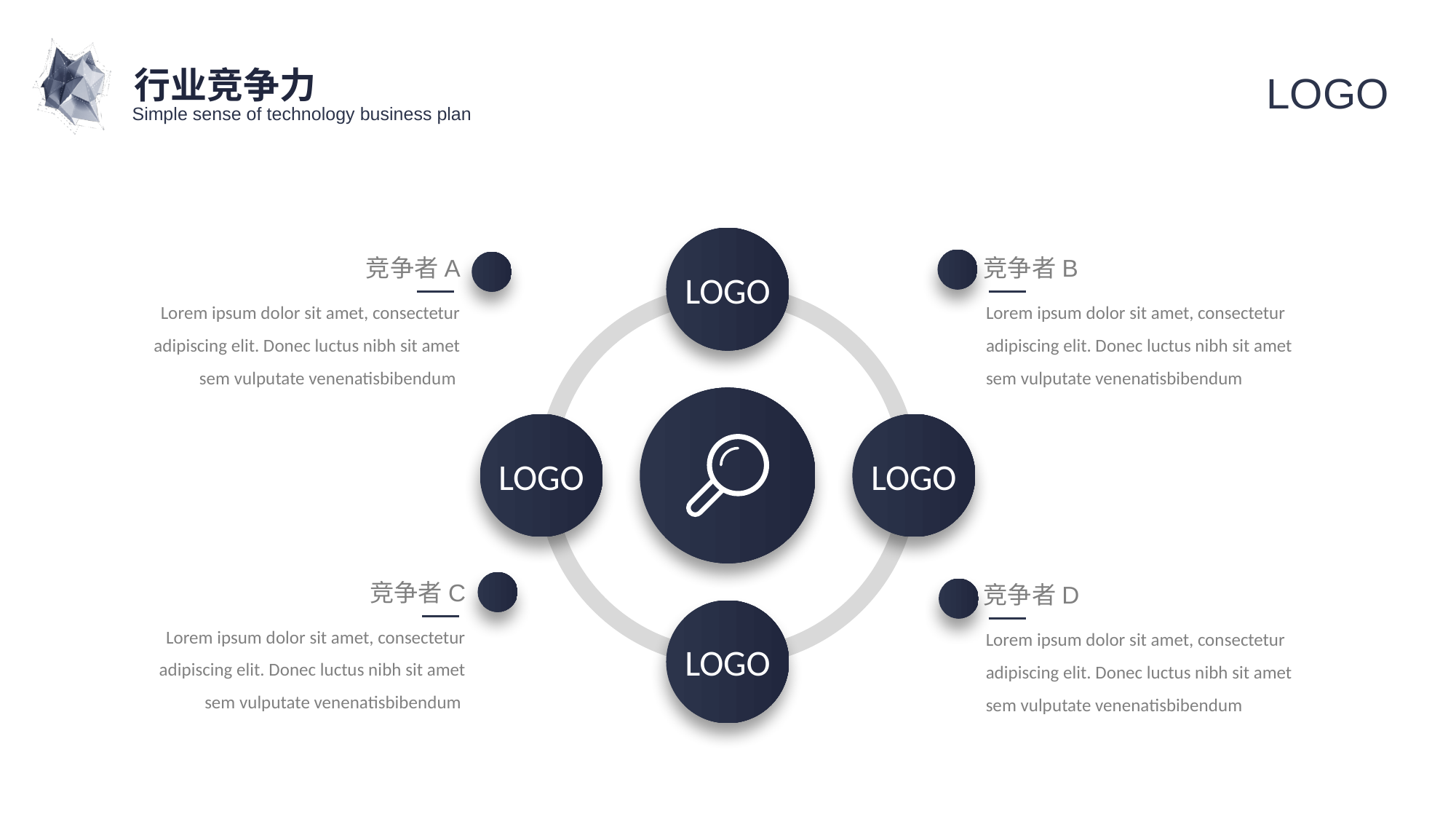

行业竞争力
Simple sense of technology business plan
LOGO
竞争者A

Lorem ipsum dolor sit amet, consectetur adipiscing elit. Donec luctus nibh sit amet sem vulputate venenatisbibendum
竞争者B

Lorem ipsum dolor sit amet, consectetur adipiscing elit. Donec luctus nibh sit amet sem vulputate venenatisbibendum

LOGO
LOGO

竞争者C

Lorem ipsum dolor sit amet, consectetur adipiscing elit. Donec luctus nibh sit amet sem vulputate venenatisbibendum
竞争者D

Lorem ipsum dolor sit amet, consectetur adipiscing elit. Donec luctus nibh sit amet sem vulputate venenatisbibendum
LOGO